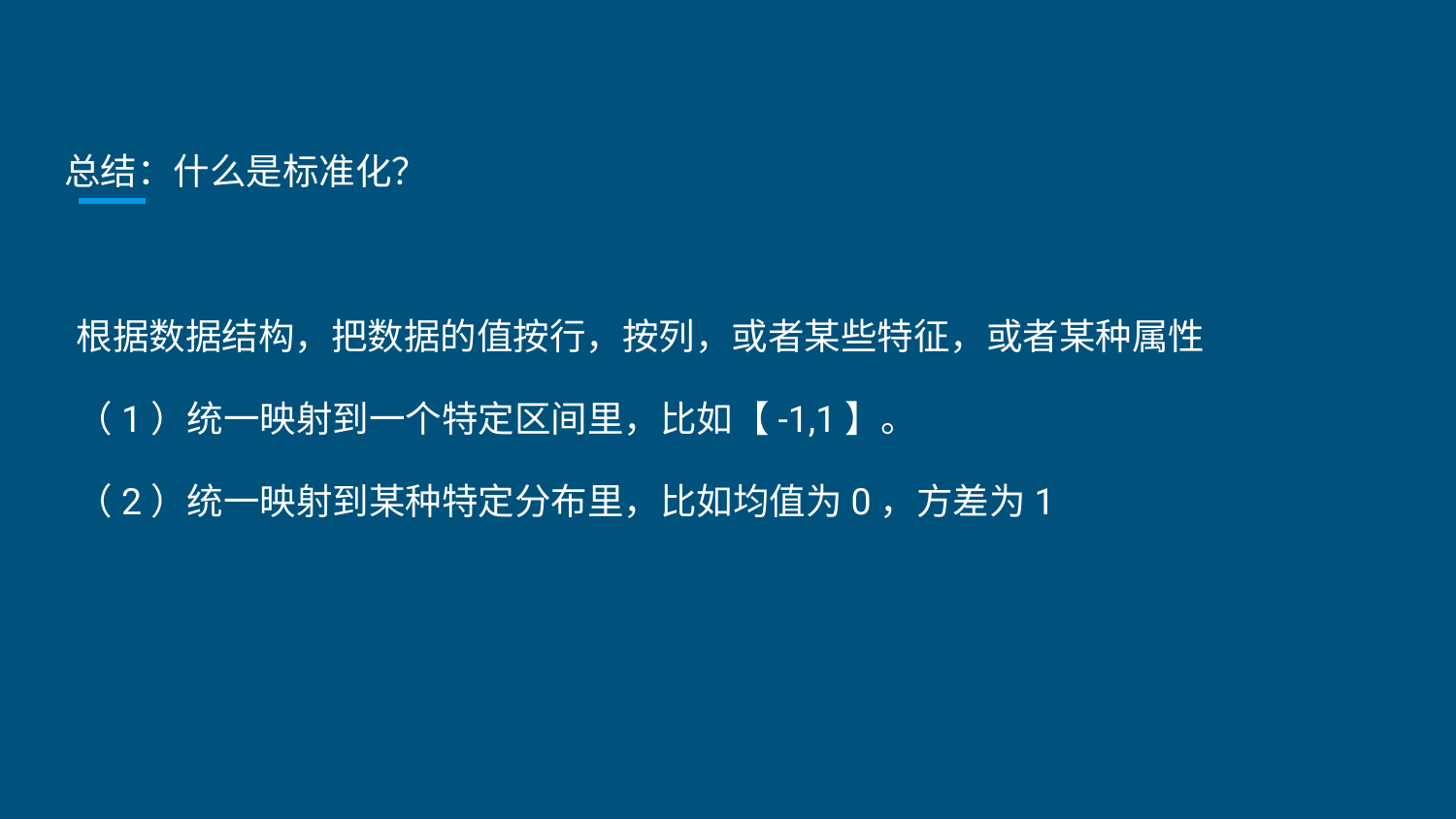

总结：什么是标准化？
根据数据结构，把数据的值按行，按列，或者某些特征，或者某种属性
（1）统一映射到一个特定区间里，比如【-1,1】。
（2）统一映射到某种特定分布里，比如均值为0，方差为1